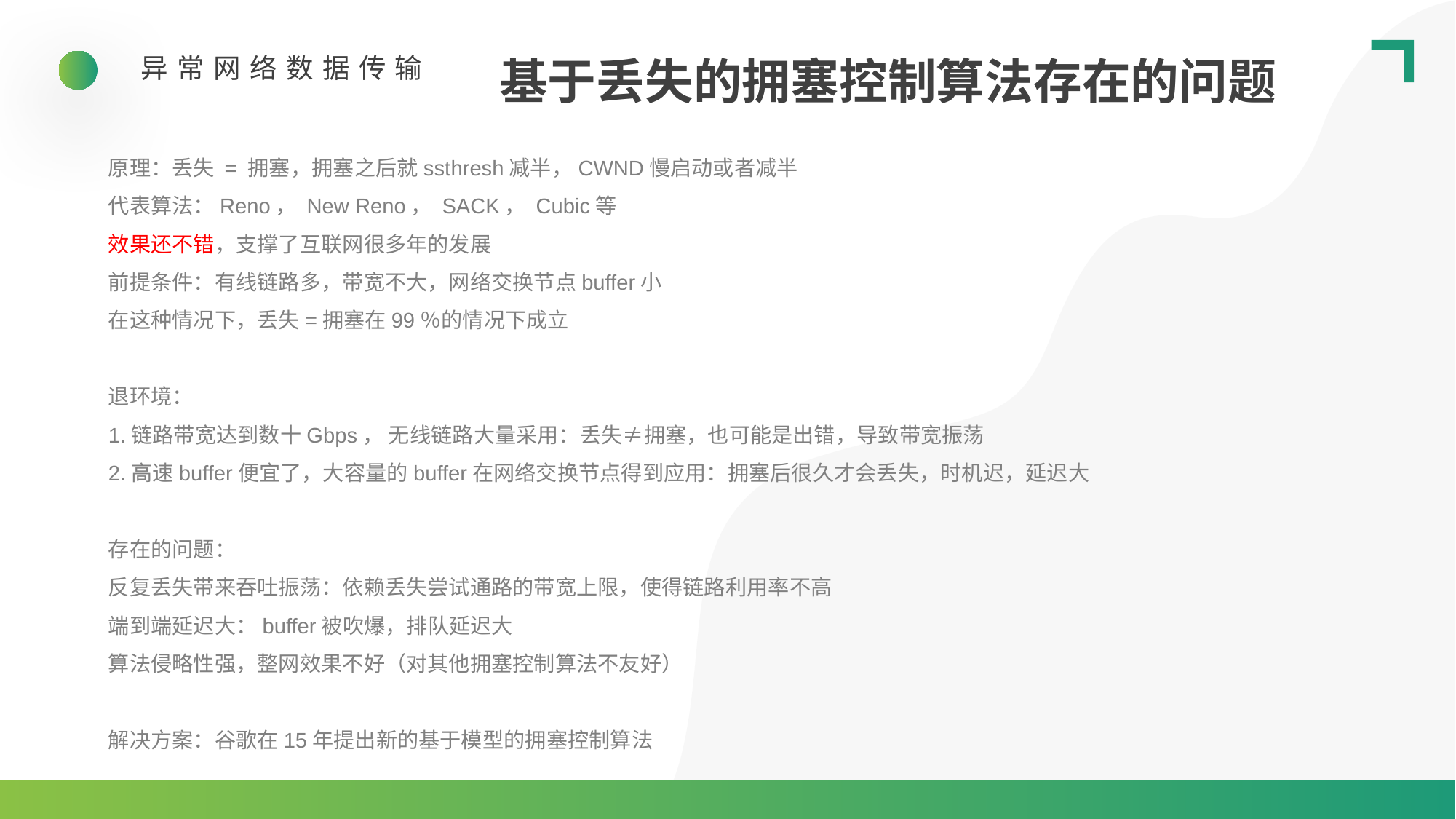

异常网络数据传输

基于丢失的拥塞控制算法存在的问题
原理：丢失 = 拥塞，拥塞之后就ssthresh减半，CWND慢启动或者减半
代表算法：Reno， New Reno， SACK， Cubic等
效果还不错，支撑了互联网很多年的发展
前提条件：有线链路多，带宽不大，网络交换节点buffer小
在这种情况下，丢失=拥塞在99％的情况下成立

退环境：
1.链路带宽达到数十Gbps， 无线链路大量采用：丢失≠拥塞，也可能是出错，导致带宽振荡
2.高速buffer便宜了，大容量的buffer在网络交换节点得到应用：拥塞后很久才会丢失，时机迟，延迟大

存在的问题：
反复丢失带来吞吐振荡：依赖丢失尝试通路的带宽上限，使得链路利用率不高
端到端延迟大：buffer被吹爆，排队延迟大
算法侵略性强，整网效果不好（对其他拥塞控制算法不友好）

解决方案：谷歌在15年提出新的基于模型的拥塞控制算法